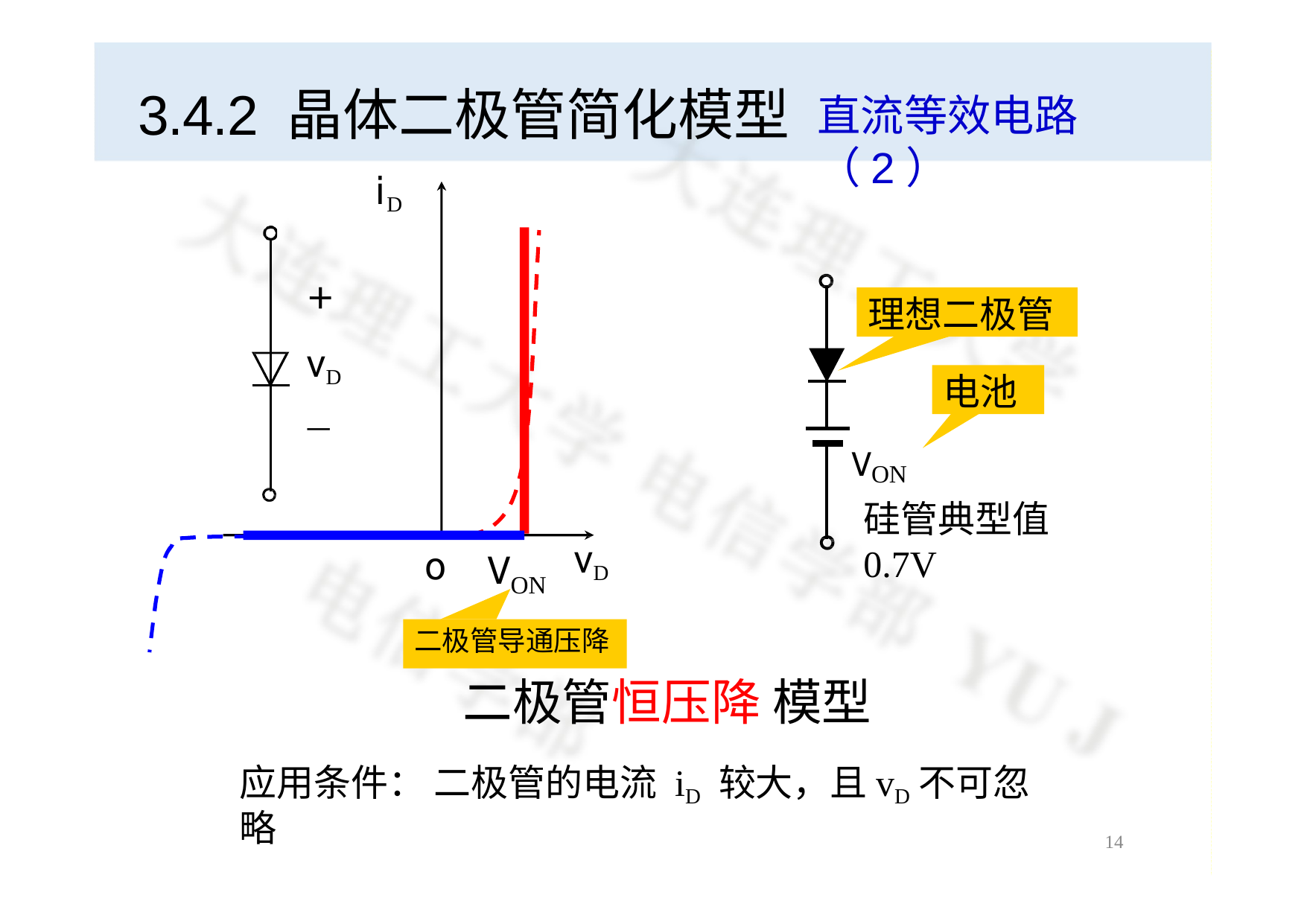

# 3.4.2 晶体二极管简化模型
直流等效电路（2）
iD

+
vD
—

理想二极管

电池

VON
硅管典型值0.7V

vD
o
V
ON

二极管导通压降
二极管恒压降 模型
应用条件： 二极管的电流 iD 较大，且vD不可忽略
14